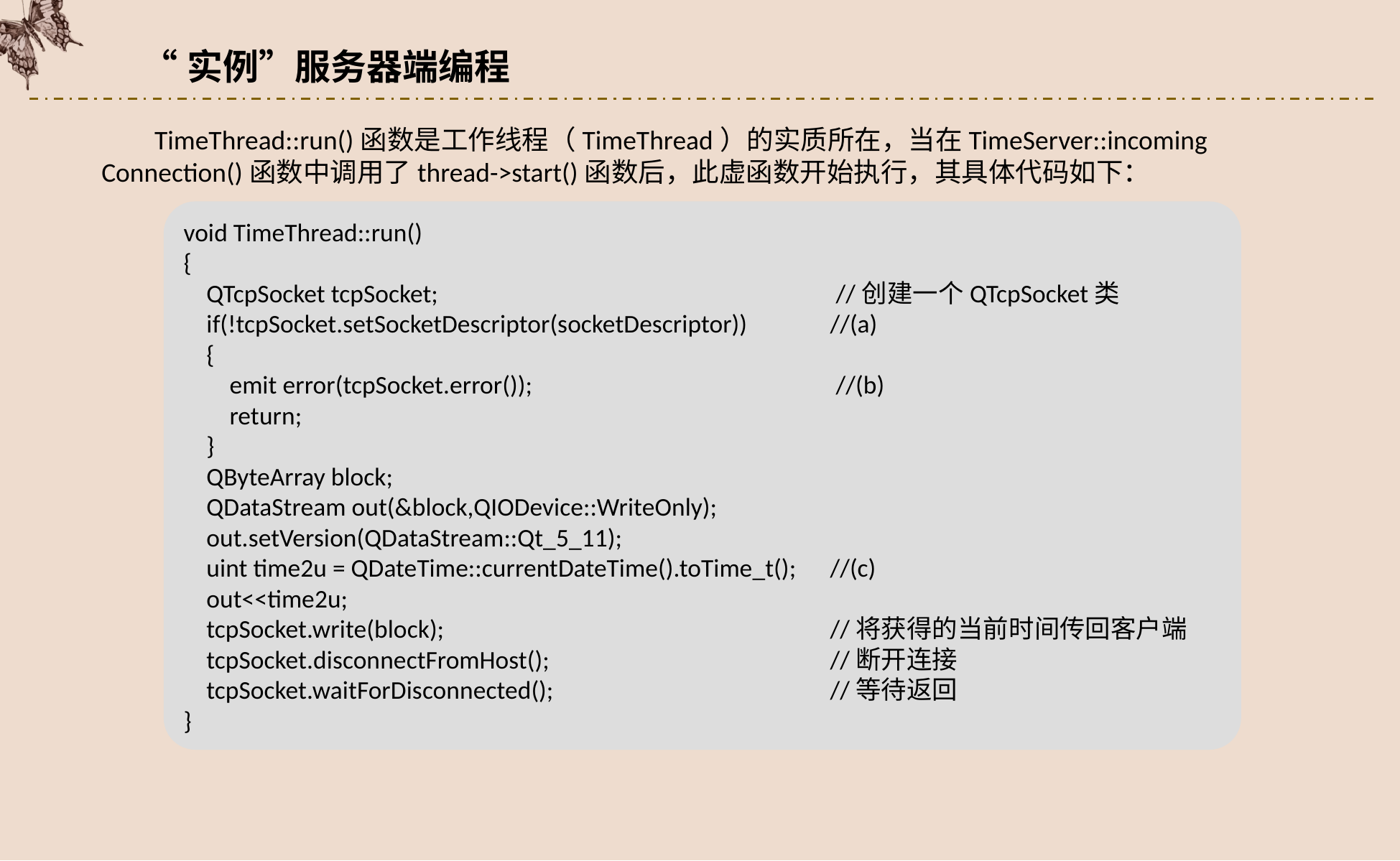

“实例”服务器端编程
TimeThread::run()函数是工作线程（TimeThread）的实质所在，当在TimeServer::incoming　Connection()函数中调用了thread->start()函数后，此虚函数开始执行，其具体代码如下：
void TimeThread::run()
{
    QTcpSocket tcpSocket;				 //创建一个QTcpSocket类
    if(!tcpSocket.setSocketDescriptor(socketDescriptor))	//(a)
    {
        emit error(tcpSocket.error());			 //(b)
        return;
    }
    QByteArray block;
    QDataStream out(&block,QIODevice::WriteOnly);
    out.setVersion(QDataStream::Qt_5_11);
    uint time2u = QDateTime::currentDateTime().toTime_t();	//(c)
    out<<time2u;
    tcpSocket.write(block);				//将获得的当前时间传回客户端
    tcpSocket.disconnectFromHost();			//断开连接
    tcpSocket.waitForDisconnected();			//等待返回
}